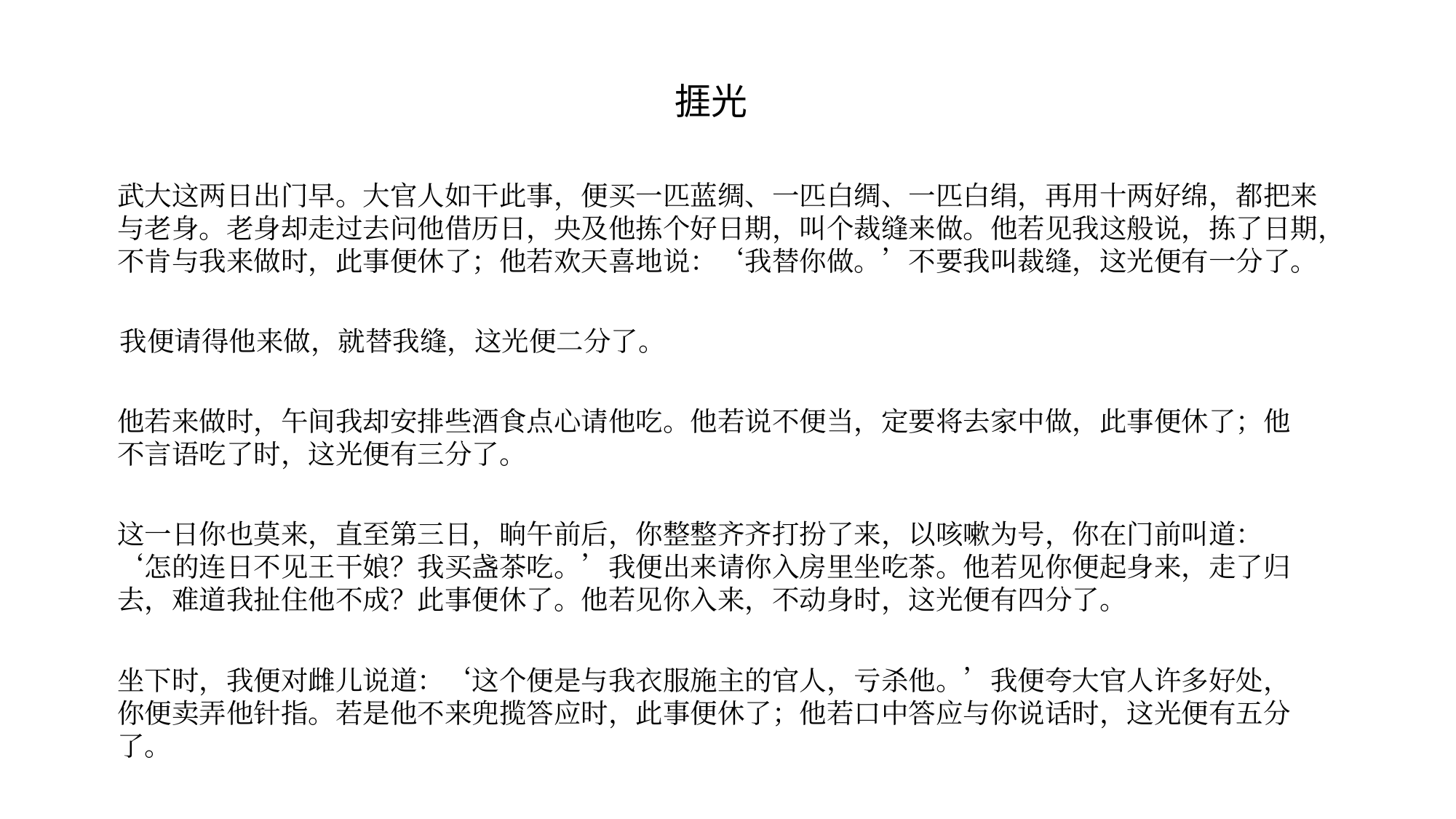

捱光
武大这两日出门早。大官人如干此事，便买一匹蓝绸、一匹白绸、一匹白绢，再用十两好绵，都把来与老身。老身却走过去问他借历日，央及他拣个好日期，叫个裁缝来做。他若见我这般说，拣了日期，不肯与我来做时，此事便休了；他若欢天喜地说：‘我替你做。’不要我叫裁缝，这光便有一分了。
我便请得他来做，就替我缝，这光便二分了。
他若来做时，午间我却安排些酒食点心请他吃。他若说不便当，定要将去家中做，此事便休了；他不言语吃了时，这光便有三分了。
这一日你也莫来，直至第三日，晌午前后，你整整齐齐打扮了来，以咳嗽为号，你在门前叫道：‘怎的连日不见王干娘？我买盏茶吃。’我便出来请你入房里坐吃茶。他若见你便起身来，走了归去，难道我扯住他不成？此事便休了。他若见你入来，不动身时，这光便有四分了。
坐下时，我便对雌儿说道：‘这个便是与我衣服施主的官人，亏杀他。’我便夸大官人许多好处，你便卖弄他针指。若是他不来兜揽答应时，此事便休了；他若口中答应与你说话时，这光便有五分了。